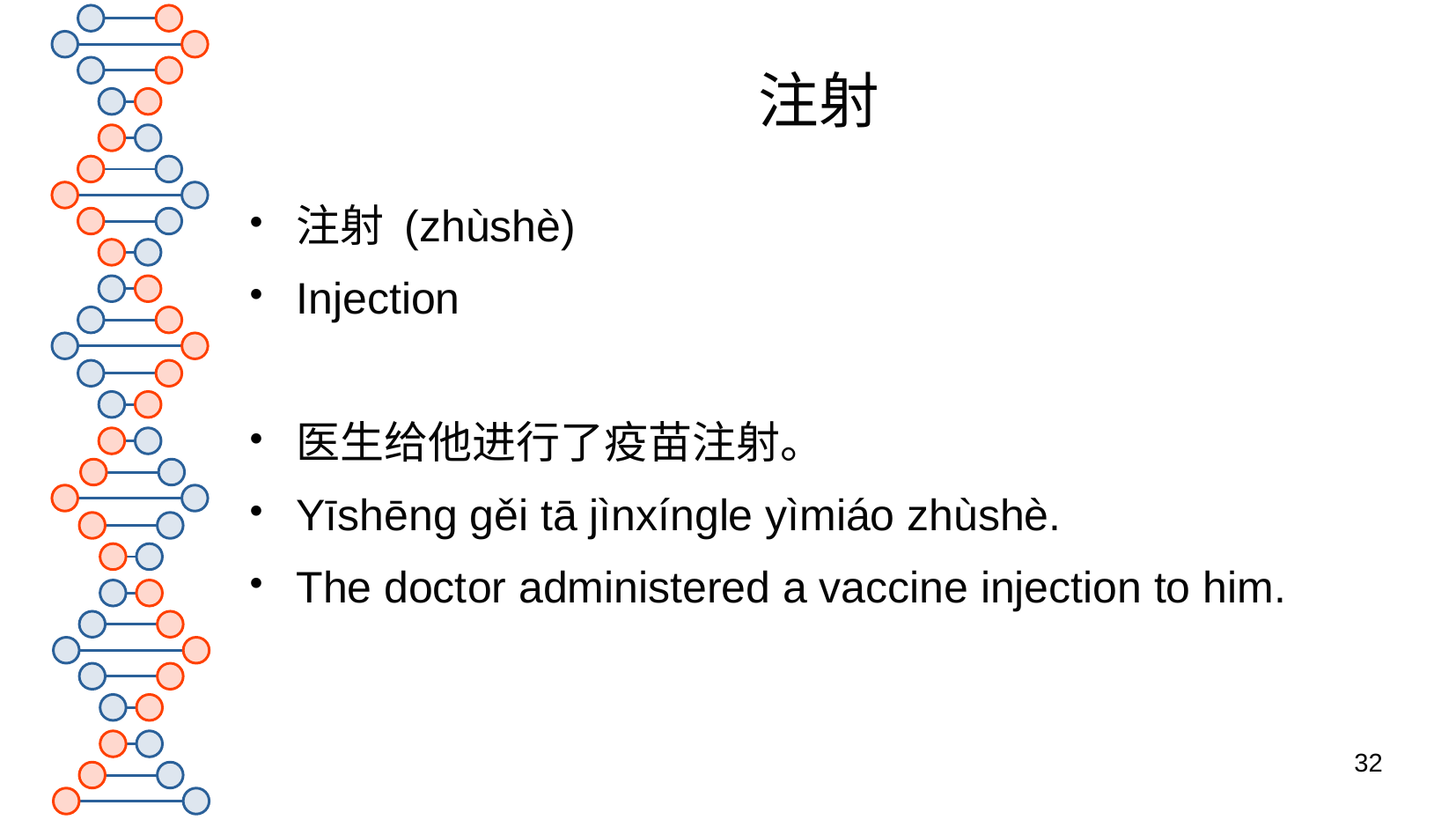

# 注射
注射 (zhùshè)
Injection

医生给他进行了疫苗注射。
Yīshēng gěi tā jìnxíngle yìmiáo zhùshè.
The doctor administered a vaccine injection to him.

32